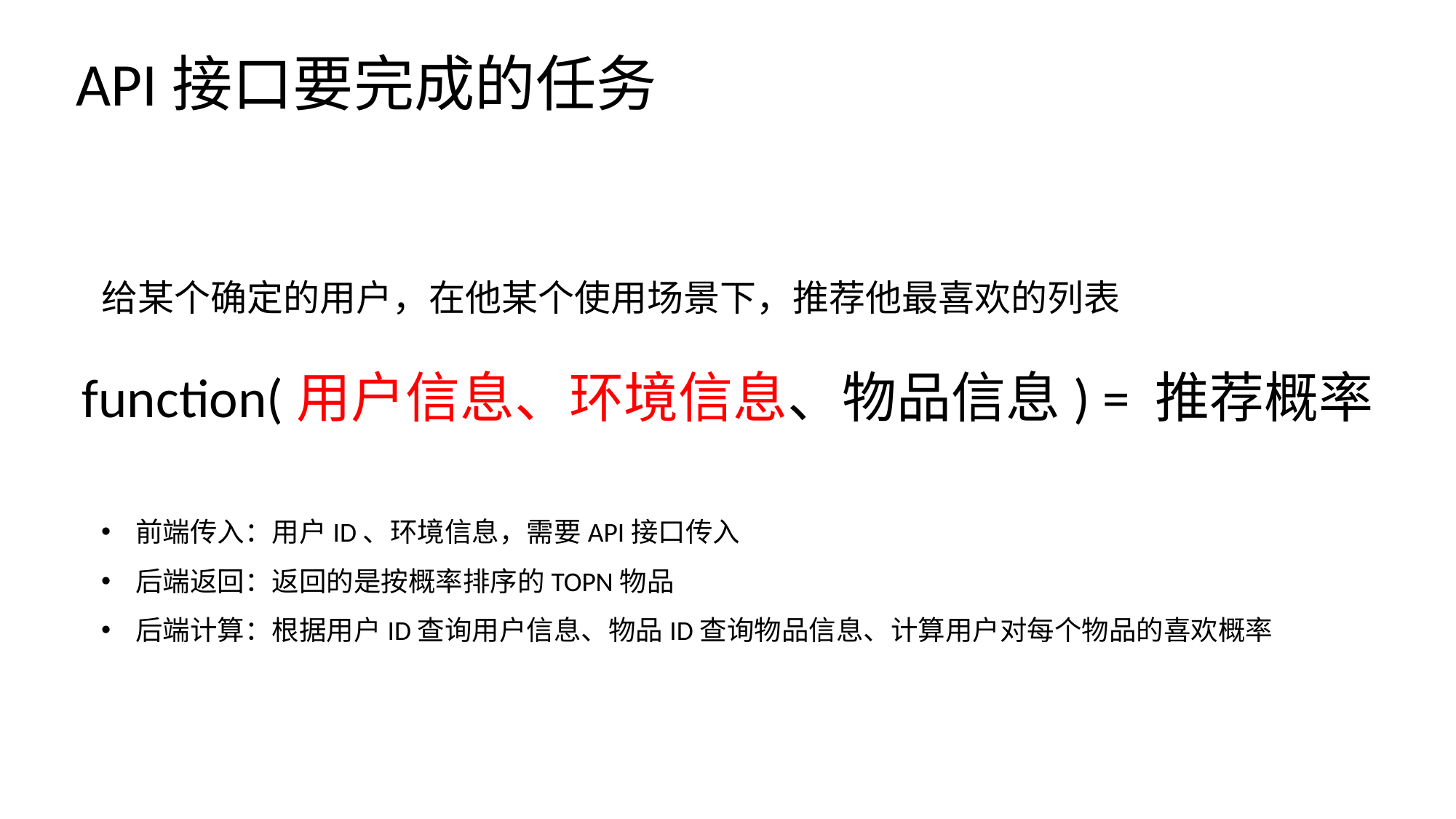

# API接口要完成的任务
给某个确定的用户，在他某个使用场景下，推荐他最喜欢的列表
function(用户信息、环境信息、物品信息) = 推荐概率
前端传入：用户ID、环境信息，需要API接口传入
后端返回：返回的是按概率排序的TOPN物品
后端计算：根据用户ID查询用户信息、物品ID查询物品信息、计算用户对每个物品的喜欢概率